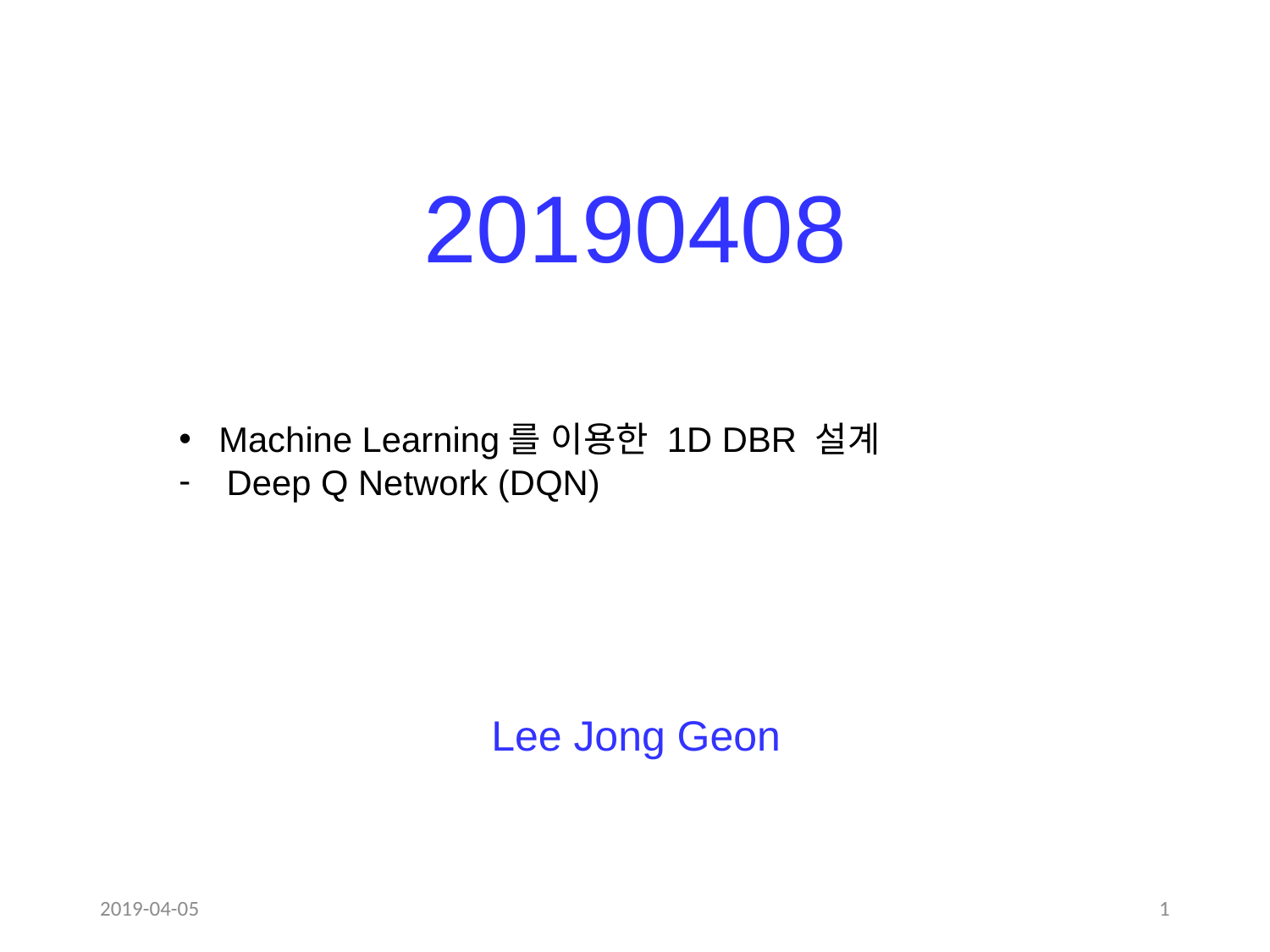

20190408
Machine Learning를 이용한 1D DBR 설계
Deep Q Network (DQN)
Lee Jong Geon
2019-04-05
1